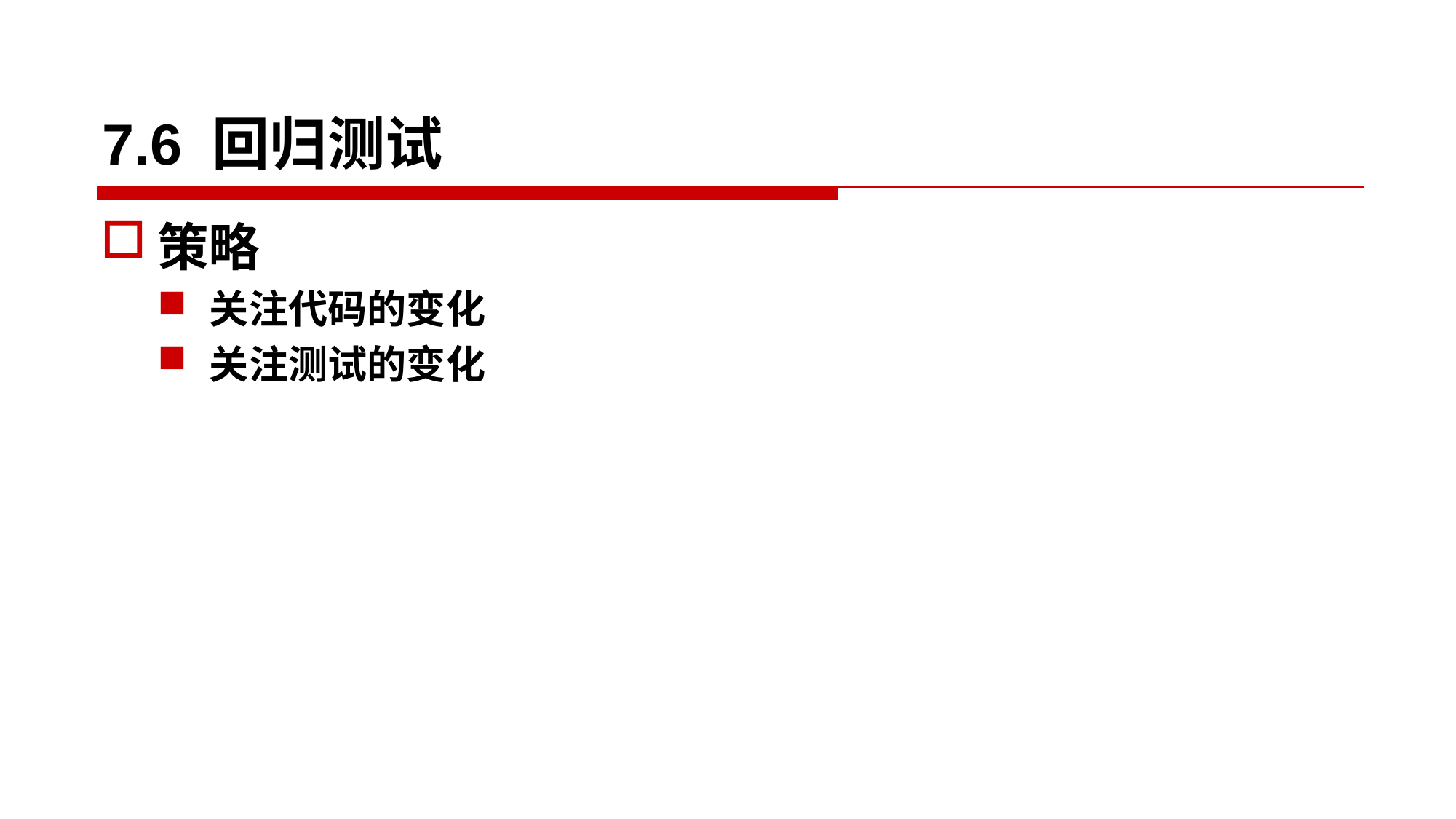

# 7.6 回归测试
策略
关注代码的变化
关注测试的变化

62